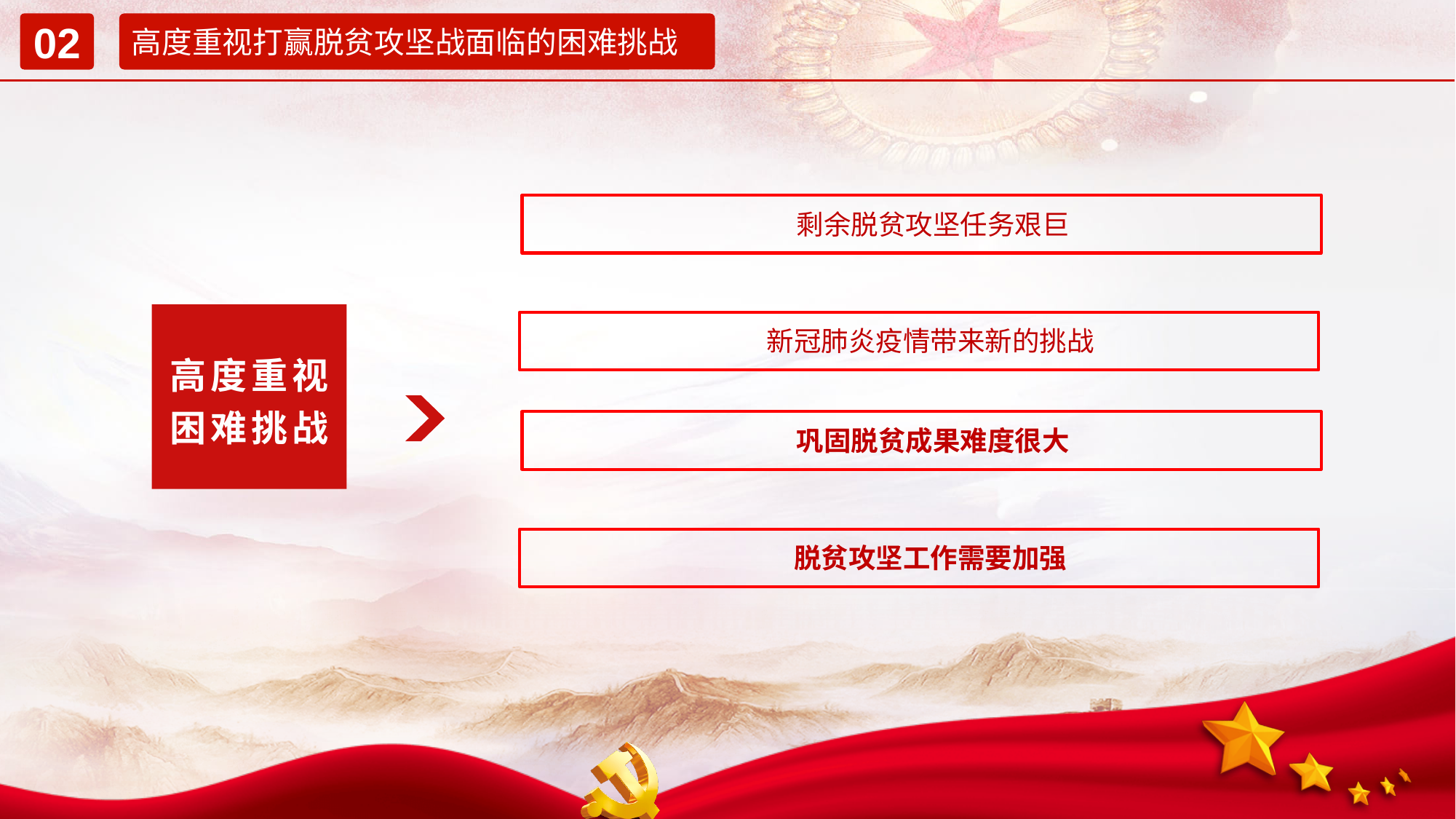

02
高度重视打赢脱贫攻坚战面临的困难挑战

剩余脱贫攻坚任务艰巨
高度重视
困难挑战

新冠肺炎疫情带来新的挑战

巩固脱贫成果难度很大

脱贫攻坚工作需要加强